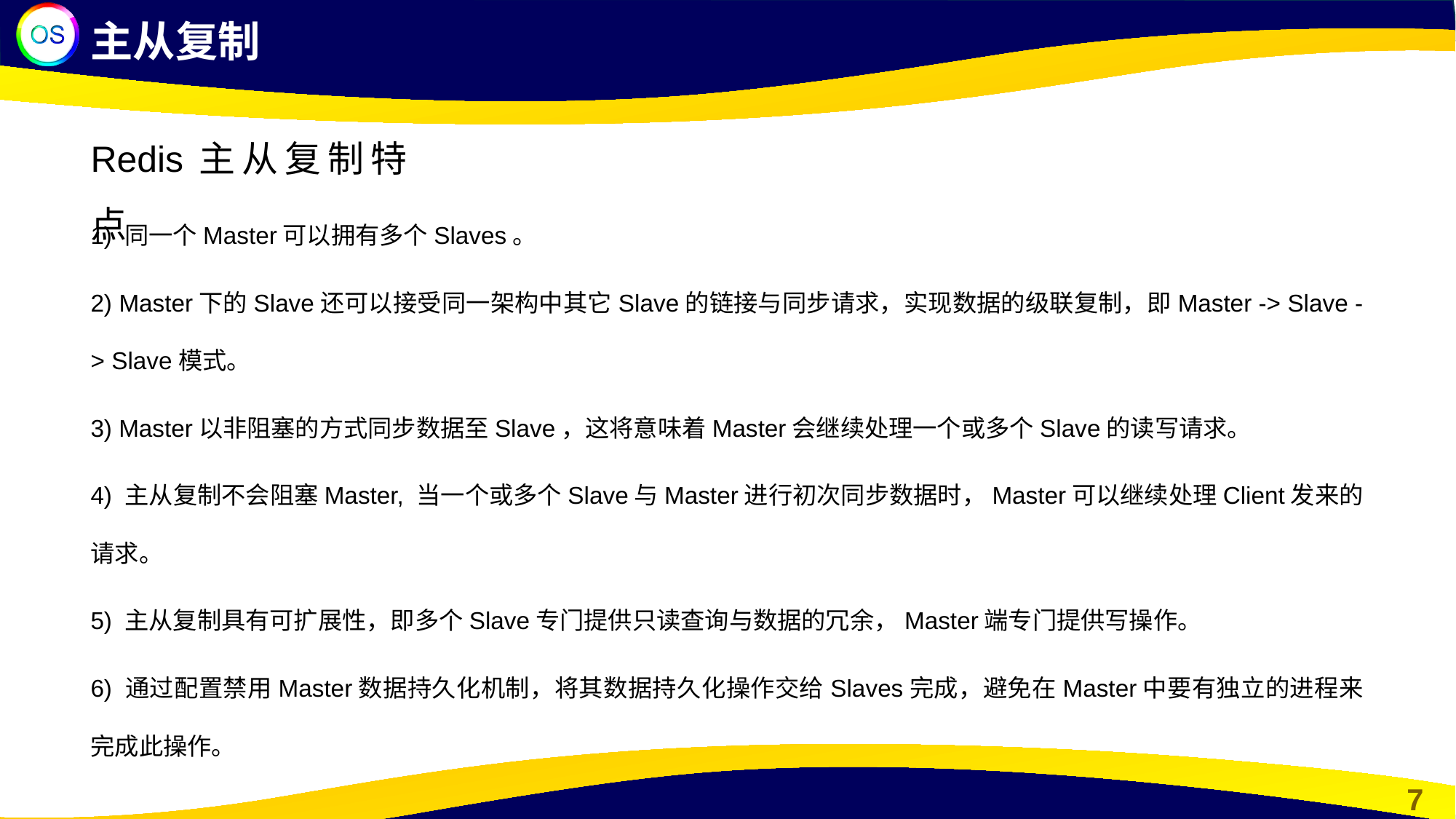

主从复制
Redis主从复制特点
1) 同一个Master可以拥有多个Slaves。
2) Master下的Slave还可以接受同一架构中其它Slave的链接与同步请求，实现数据的级联复制，即Master -> Slave -> Slave模式。
3) Master以非阻塞的方式同步数据至Slave，这将意味着Master会继续处理一个或多个Slave的读写请求。
4) 主从复制不会阻塞Master, 当一个或多个Slave与Master进行初次同步数据时，Master可以继续处理Client发来的请求。
5) 主从复制具有可扩展性，即多个Slave专门提供只读查询与数据的冗余，Master端专门提供写操作。
6) 通过配置禁用Master数据持久化机制，将其数据持久化操作交给Slaves完成，避免在Master中要有独立的进程来完成此操作。